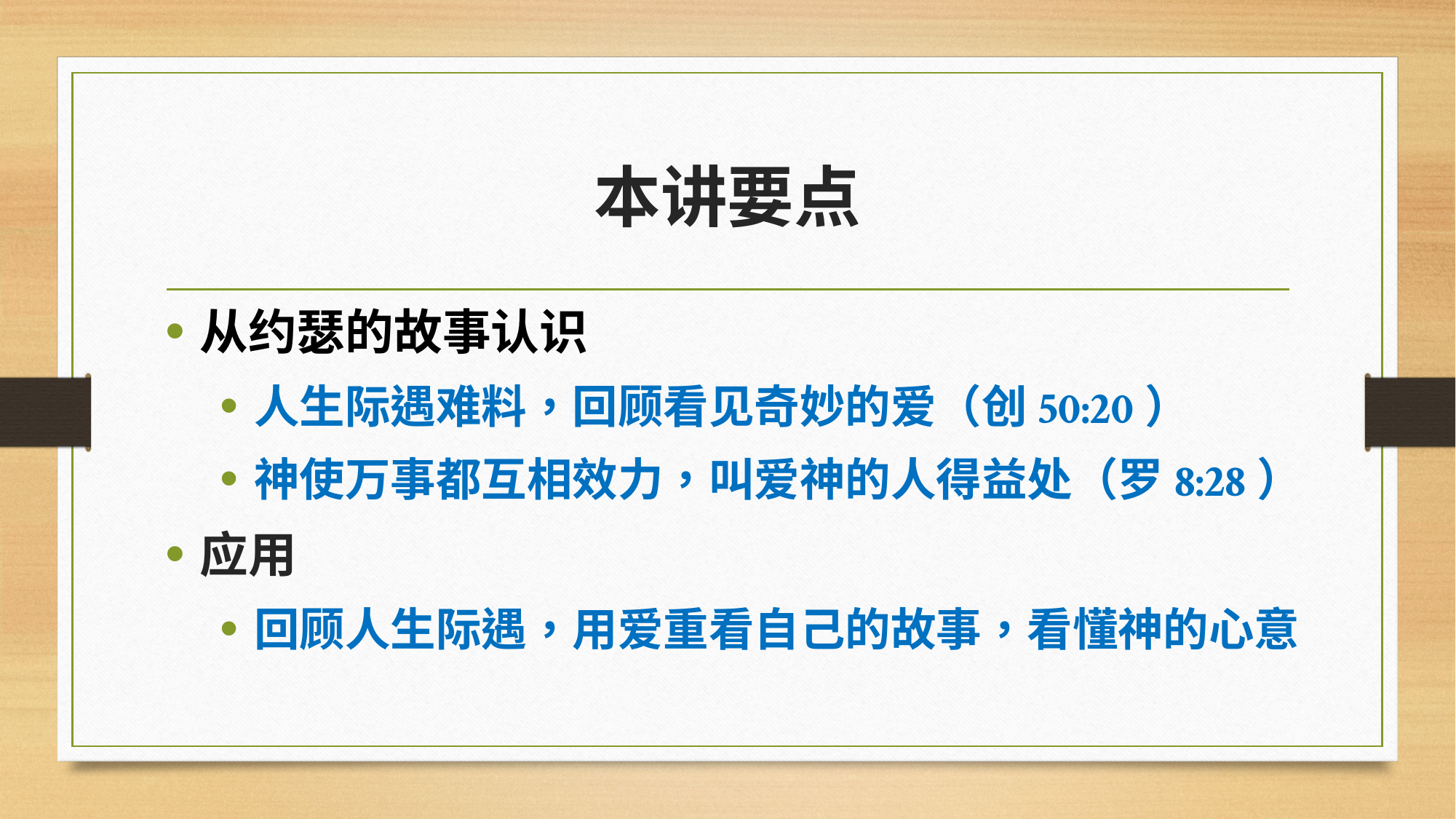

# 本讲要点
从约瑟的故事认识
人生际遇难料，回顾看见奇妙的爱（创50:20）
神使万事都互相效力，叫爱神的人得益处（罗8:28）
应用
回顾人生际遇，用爱重看自己的故事，看懂神的心意